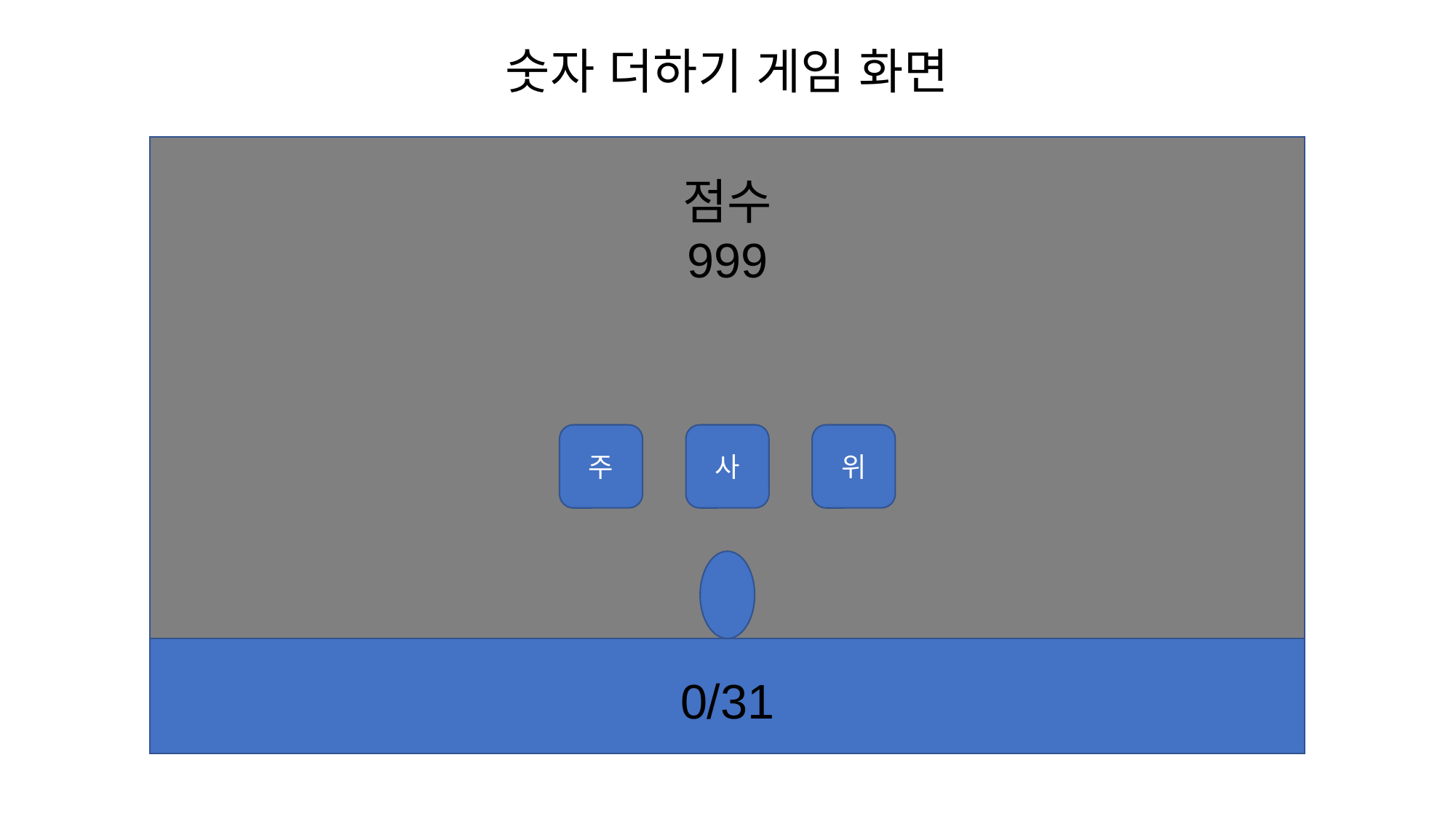

숫자 더하기 게임 화면

점수
999
주
사
위

0/31